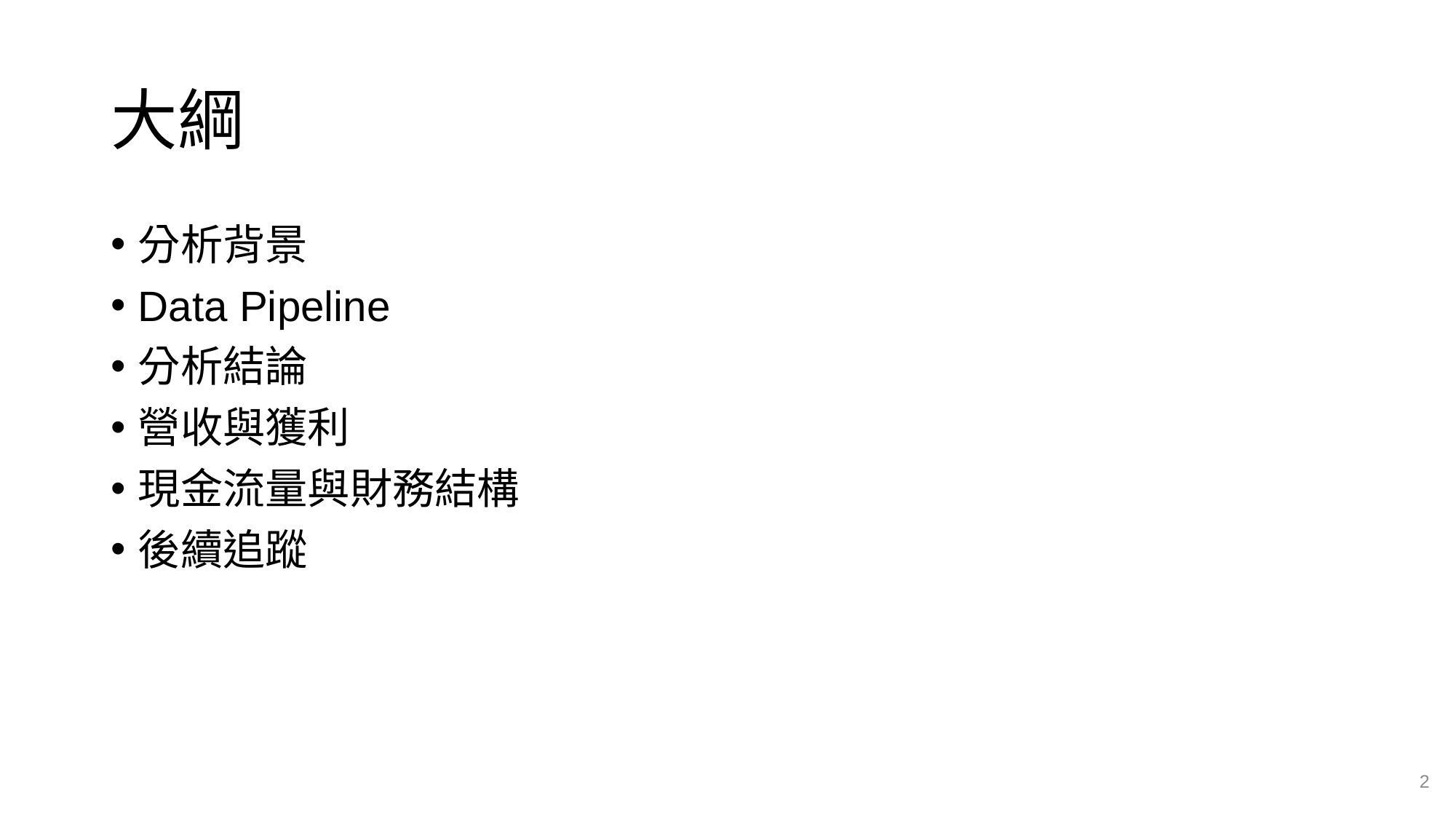

# 大綱
分析背景
Data Pipeline
分析結論
營收與獲利
現金流量與財務結構
後續追蹤

2